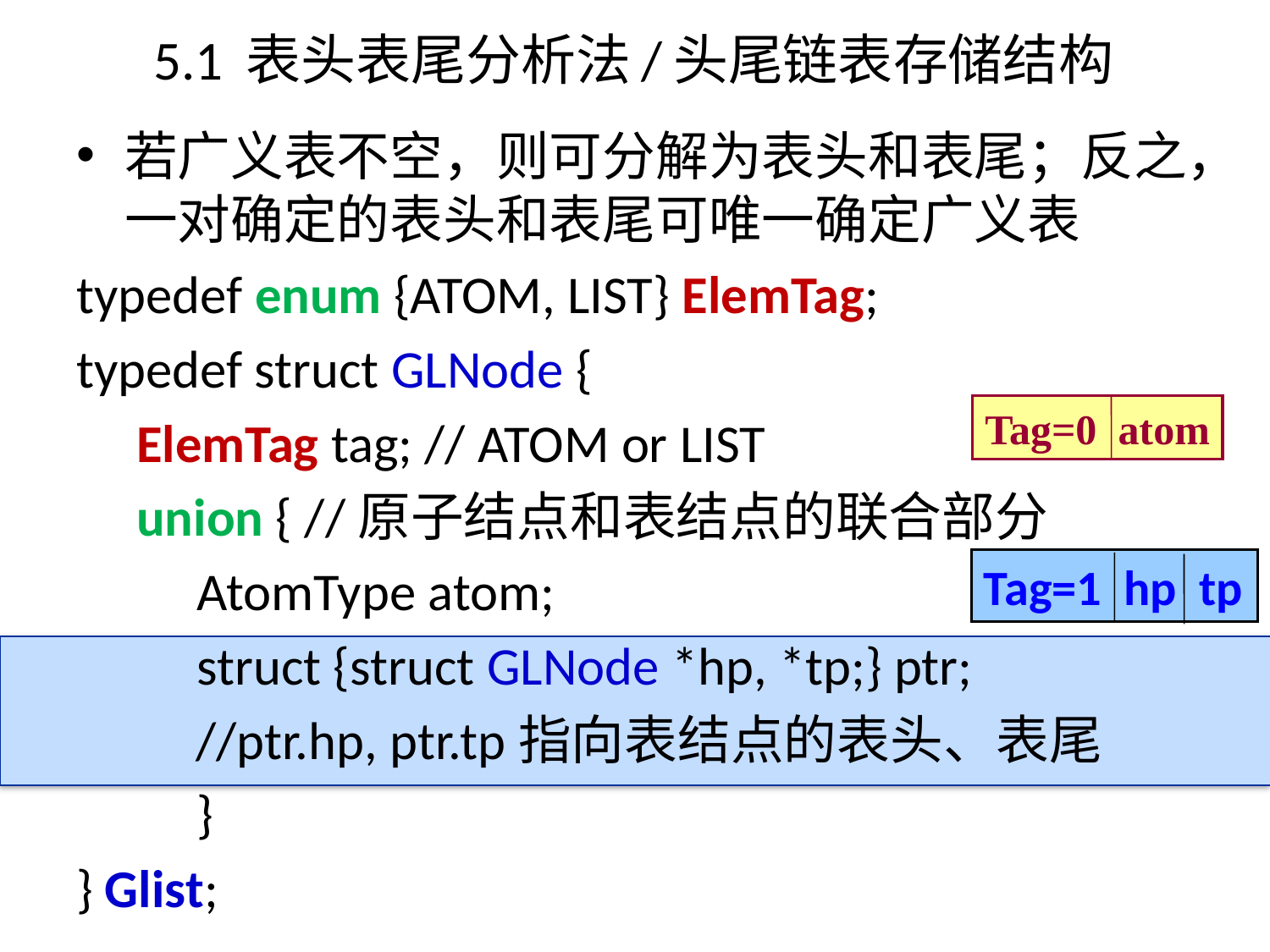

# 5.1 表头表尾分析法/头尾链表存储结构
若广义表不空，则可分解为表头和表尾；反之，一对确定的表头和表尾可唯一确定广义表
typedef enum {ATOM, LIST} ElemTag;
typedef struct GLNode {
     ElemTag tag; // ATOM or LIST
     union { //原子结点和表结点的联合部分
          AtomType atom;
          struct {struct GLNode *hp, *tp;} ptr;
	//ptr.hp, ptr.tp指向表结点的表头、表尾
          }
} Glist;
Tag=0  atom

Tag=1  hp  tp